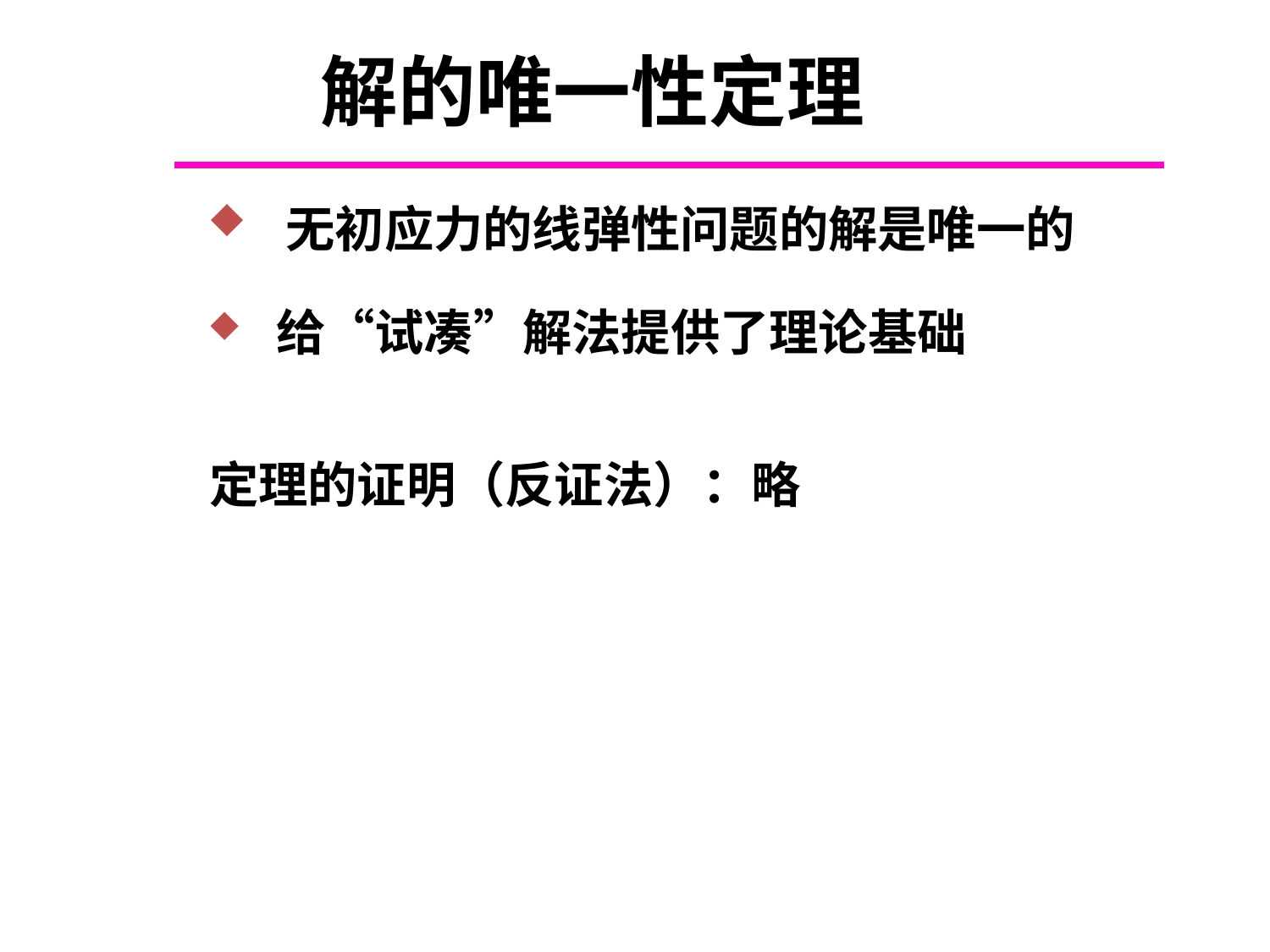

# 解的唯一性定理
  无初应力的线弹性问题的解是唯一的
  给“试凑”解法提供了理论基础
定理的证明（反证法）：略
Chapter 6.6